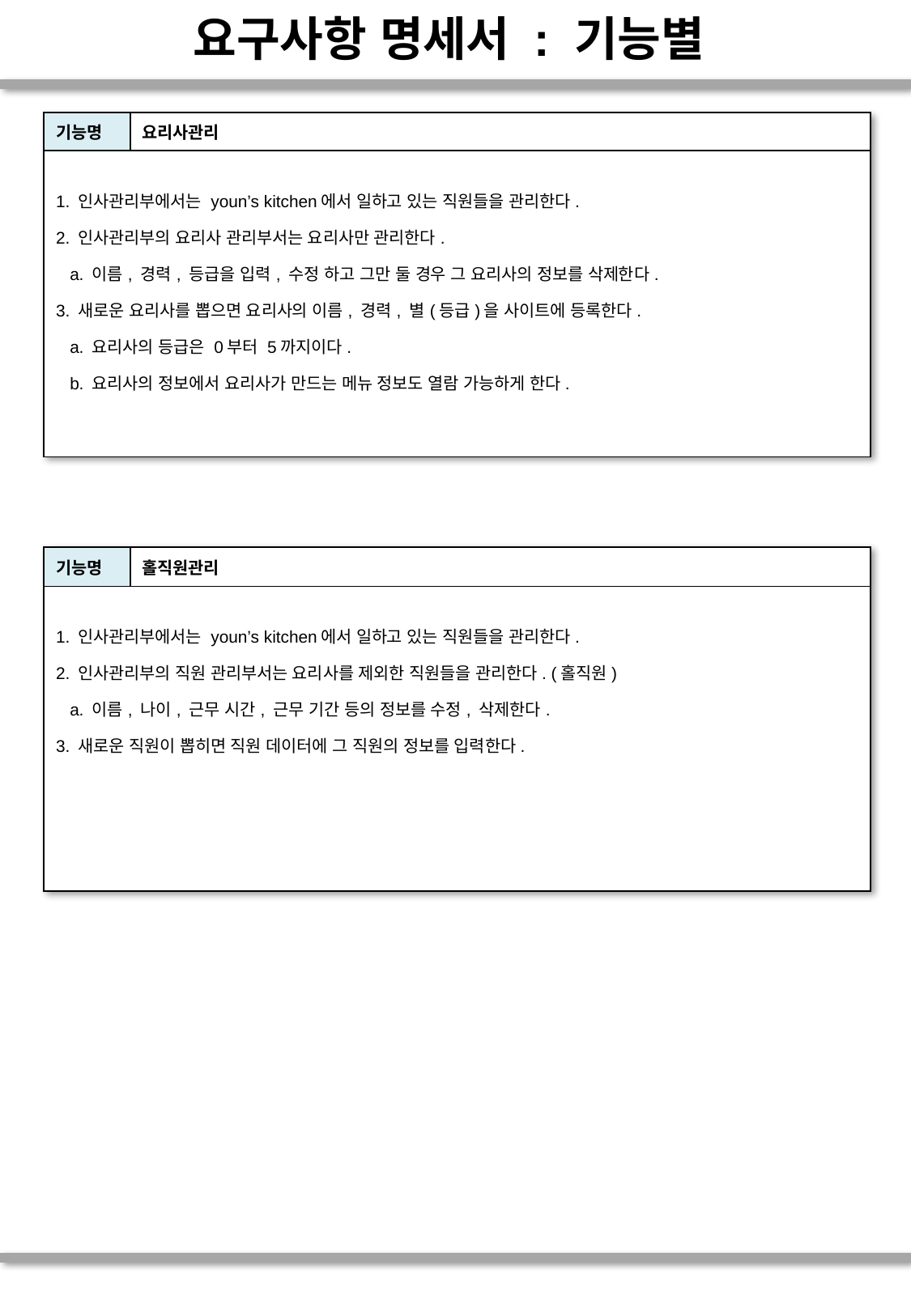

# 요구사항 명세서 : 기능별
| 기능명 | 요리사관리 |
| --- | --- |
| 1. 인사관리부에서는 youn’s kitchen에서 일하고 있는 직원들을 관리한다. 2. 인사관리부의 요리사 관리부서는 요리사만 관리한다. a. 이름, 경력, 등급을 입력, 수정 하고 그만 둘 경우 그 요리사의 정보를 삭제한다. 3. 새로운 요리사를 뽑으면 요리사의 이름, 경력, 별(등급)을 사이트에 등록한다. a. 요리사의 등급은 0부터 5까지이다. b. 요리사의 정보에서 요리사가 만드는 메뉴 정보도 열람 가능하게 한다. |  |
| 기능명 | 홀직원관리 |
| --- | --- |
| 1. 인사관리부에서는 youn’s kitchen에서 일하고 있는 직원들을 관리한다. 2. 인사관리부의 직원 관리부서는 요리사를 제외한 직원들을 관리한다. (홀직원) a. 이름, 나이, 근무 시간, 근무 기간 등의 정보를 수정, 삭제한다. 3. 새로운 직원이 뽑히면 직원 데이터에 그 직원의 정보를 입력한다. |  |